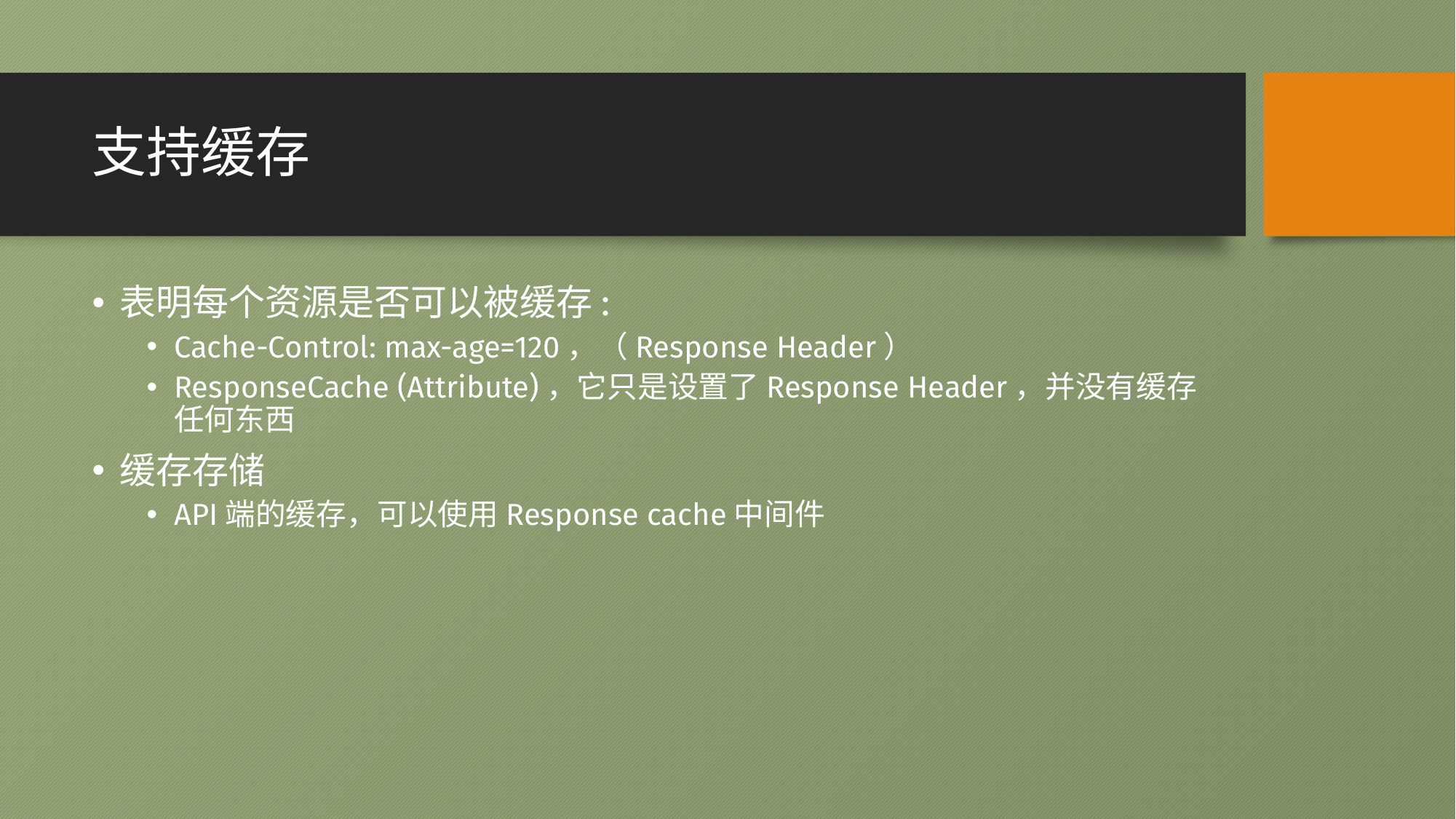

# 支持缓存
表明每个资源是否可以被缓存:
Cache-Control: max-age=120，（Response Header）
ResponseCache (Attribute)，它只是设置了Response Header，并没有缓存任何东西
缓存存储
API端的缓存，可以使用Response cache中间件